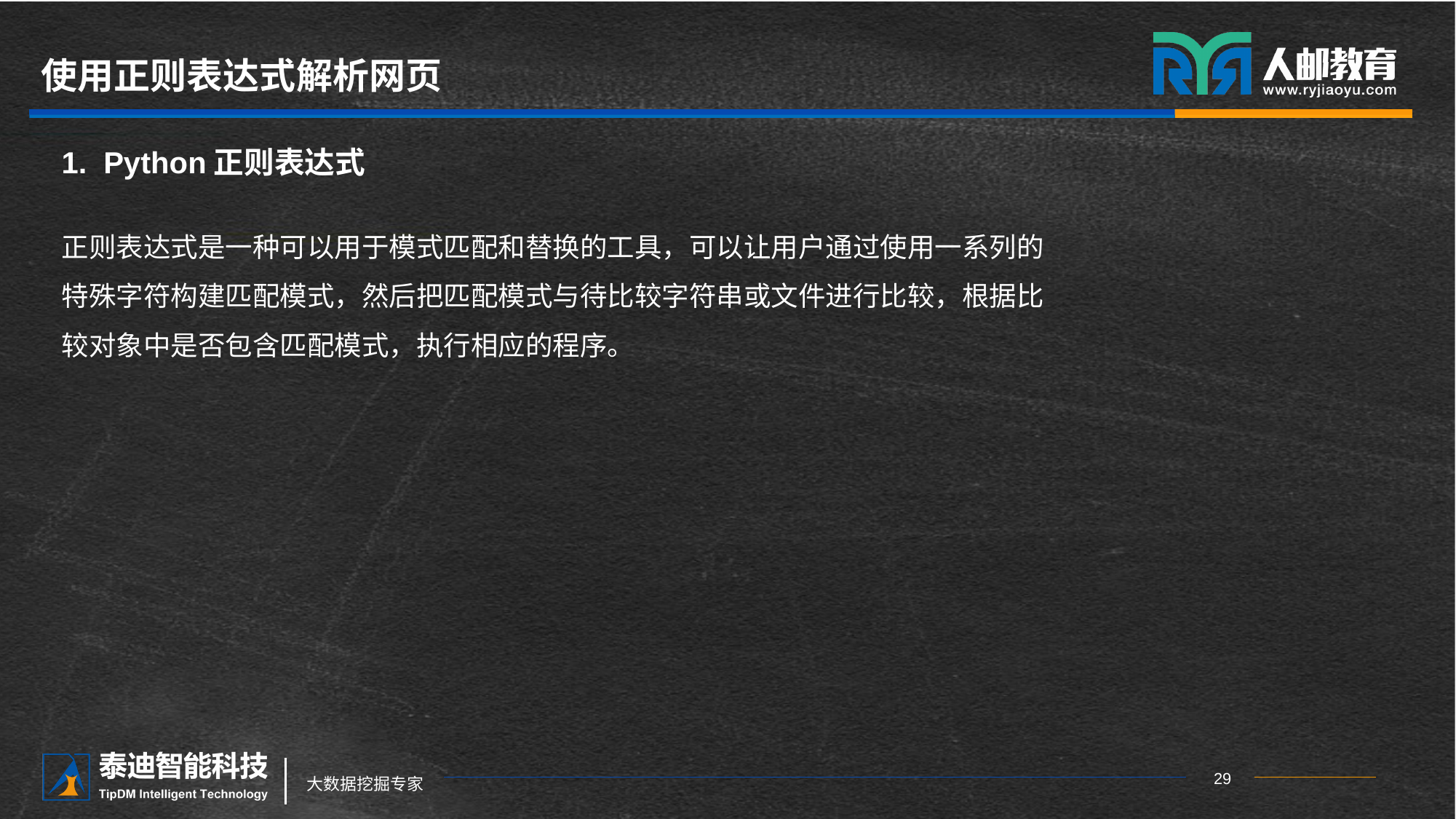

# 使用正则表达式解析网页
1.  Python正则表达式
正则表达式是一种可以用于模式匹配和替换的工具，可以让用户通过使用一系列的特殊字符构建匹配模式，然后把匹配模式与待比较字符串或文件进行比较，根据比较对象中是否包含匹配模式，执行相应的程序。